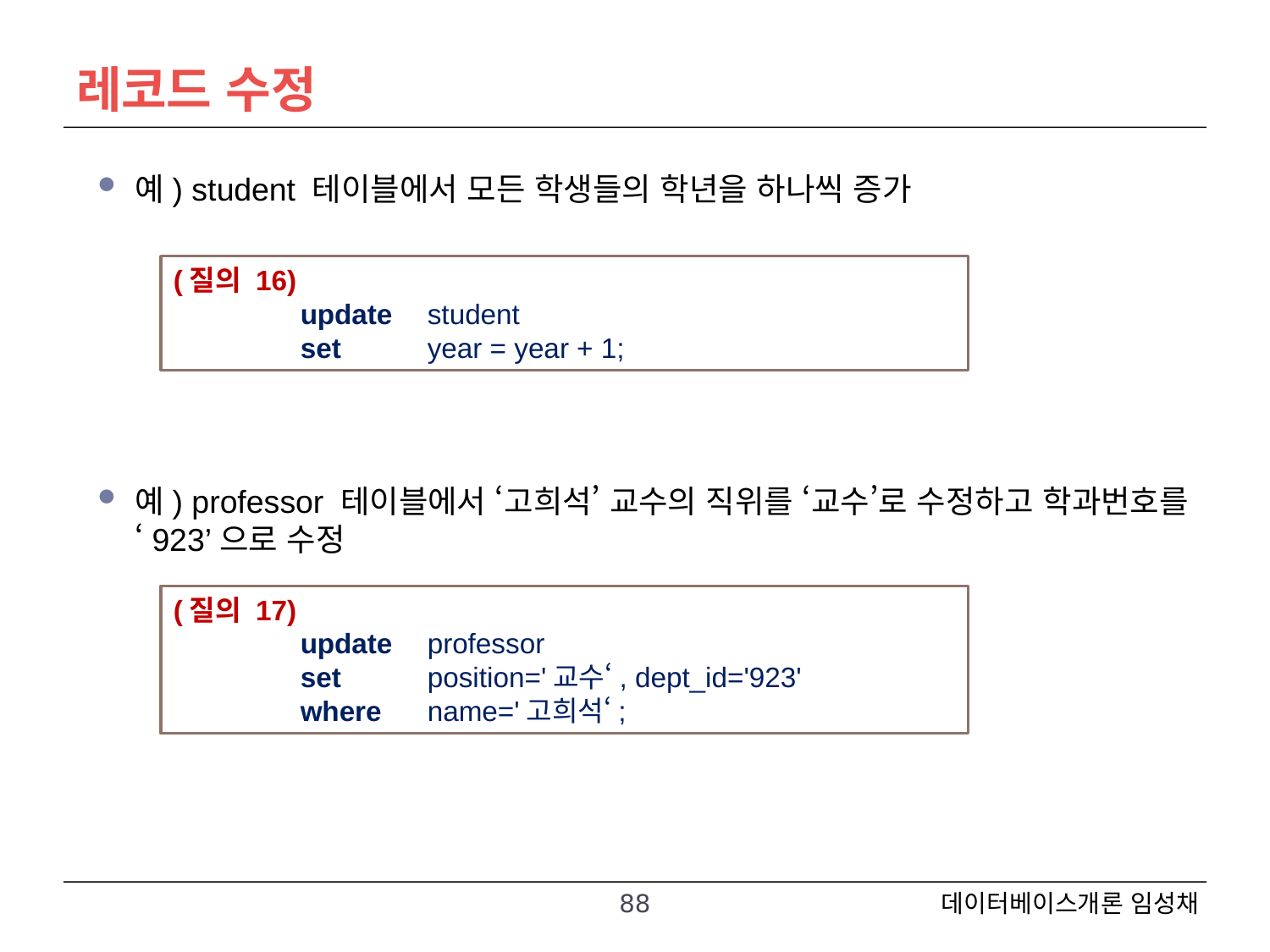

# 레코드 수정
예) student 테이블에서 모든 학생들의 학년을 하나씩 증가

예) professor 테이블에서 ‘고희석’ 교수의 직위를 ‘교수’로 수정하고 학과번호를 ‘923’으로 수정

(질의 16)
	update 	student
	set 	year = year + 1;
(질의 17)
	update 	professor
	set 	position='교수‘, dept_id='923'
	where 	name='고희석‘;
88
데이터베이스개론 임성채